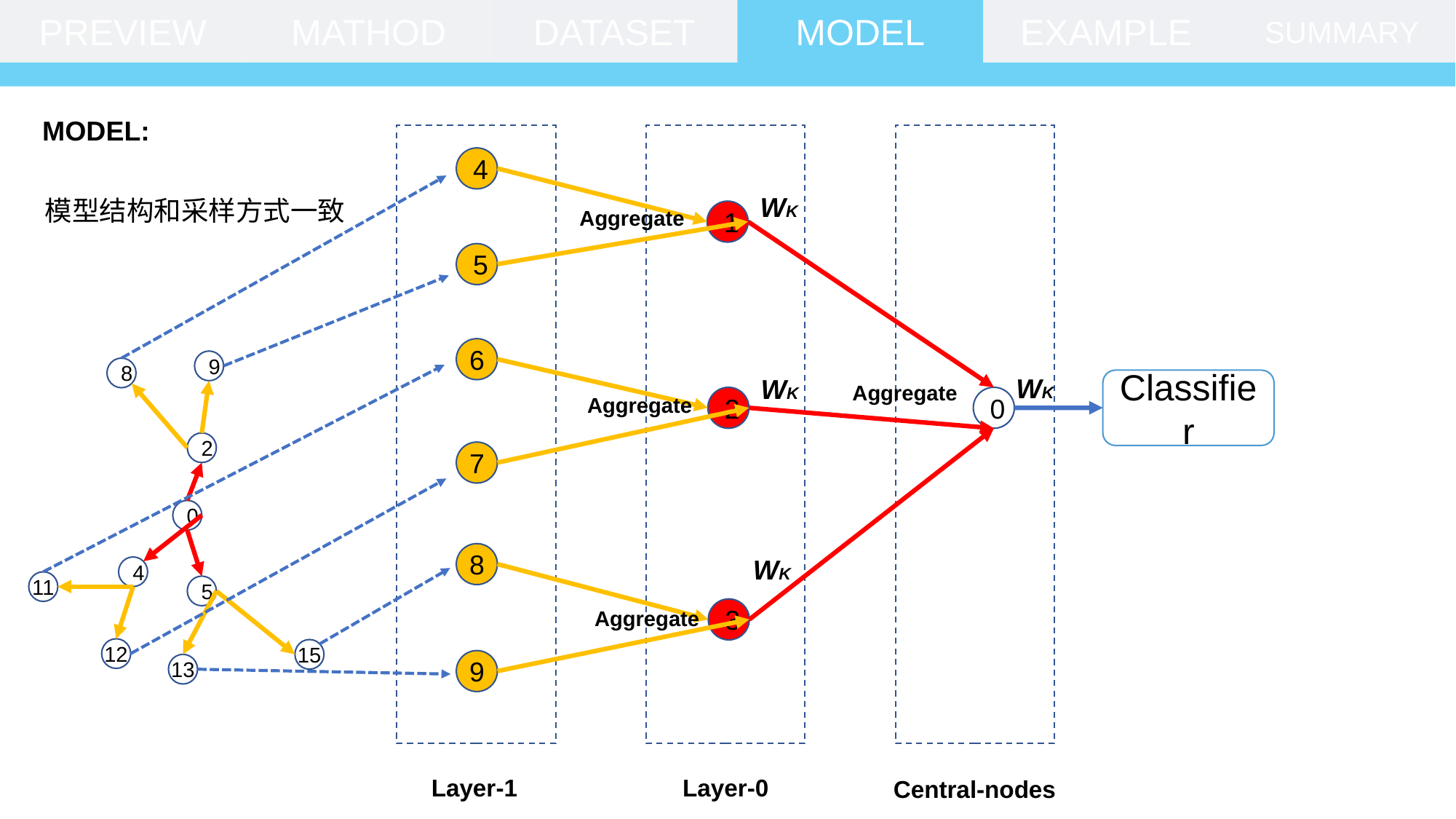

MODEL
EXAMPLE
PREVIEW
MATHOD
DATASET
SUMMARY

MODEL:

4
WK
模型结构和采样方式一致
Aggregate
1
5
6
9
8
2
0
4
11
5
12
15
13
WK
WK
Classifier
Aggregate
Aggregate
2
0
7
8
WK
3
Aggregate
9
Layer-0
Layer-1
Central-nodes